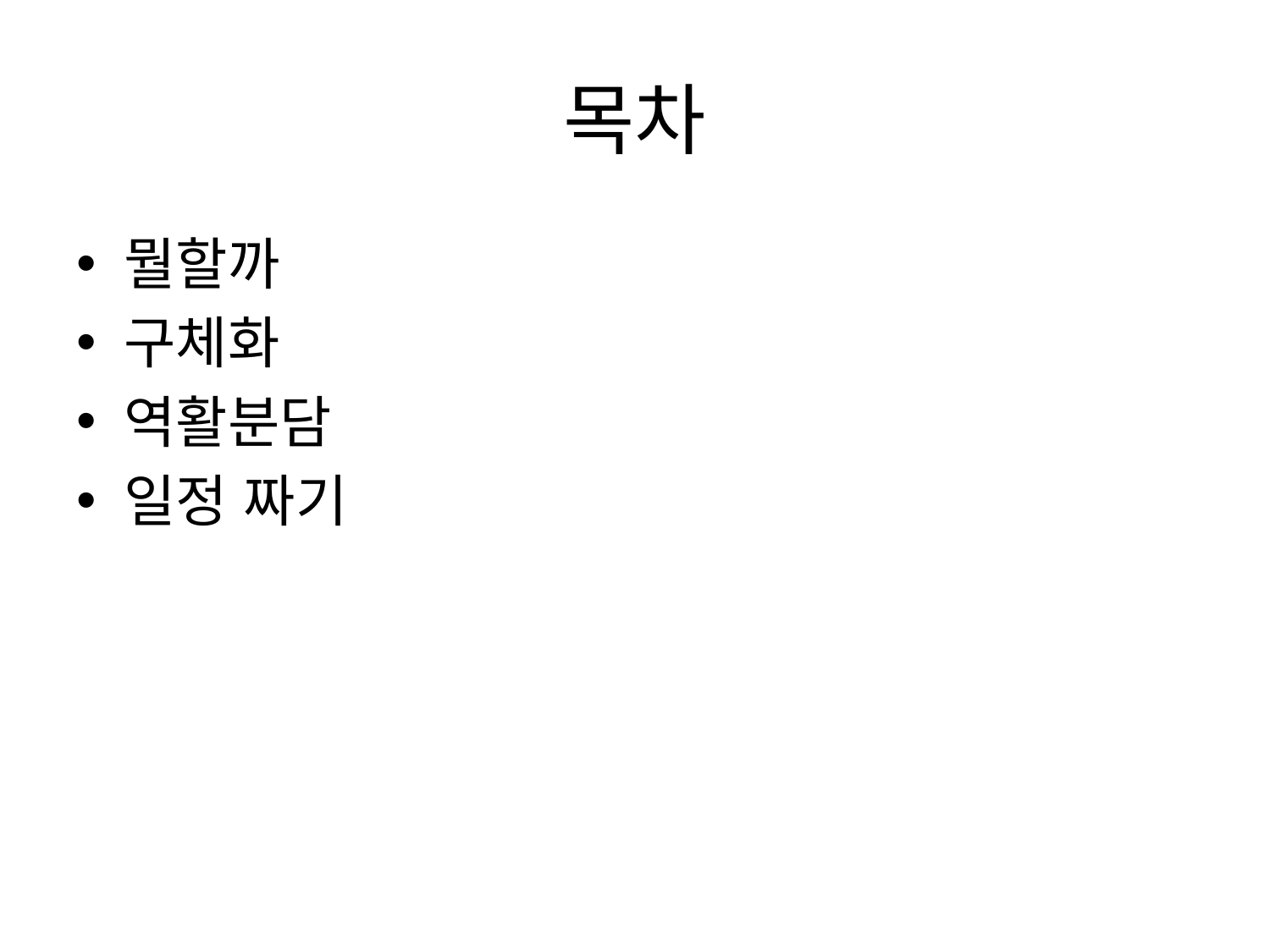

# 목차
뭘할까
구체화
역활분담
일정 짜기